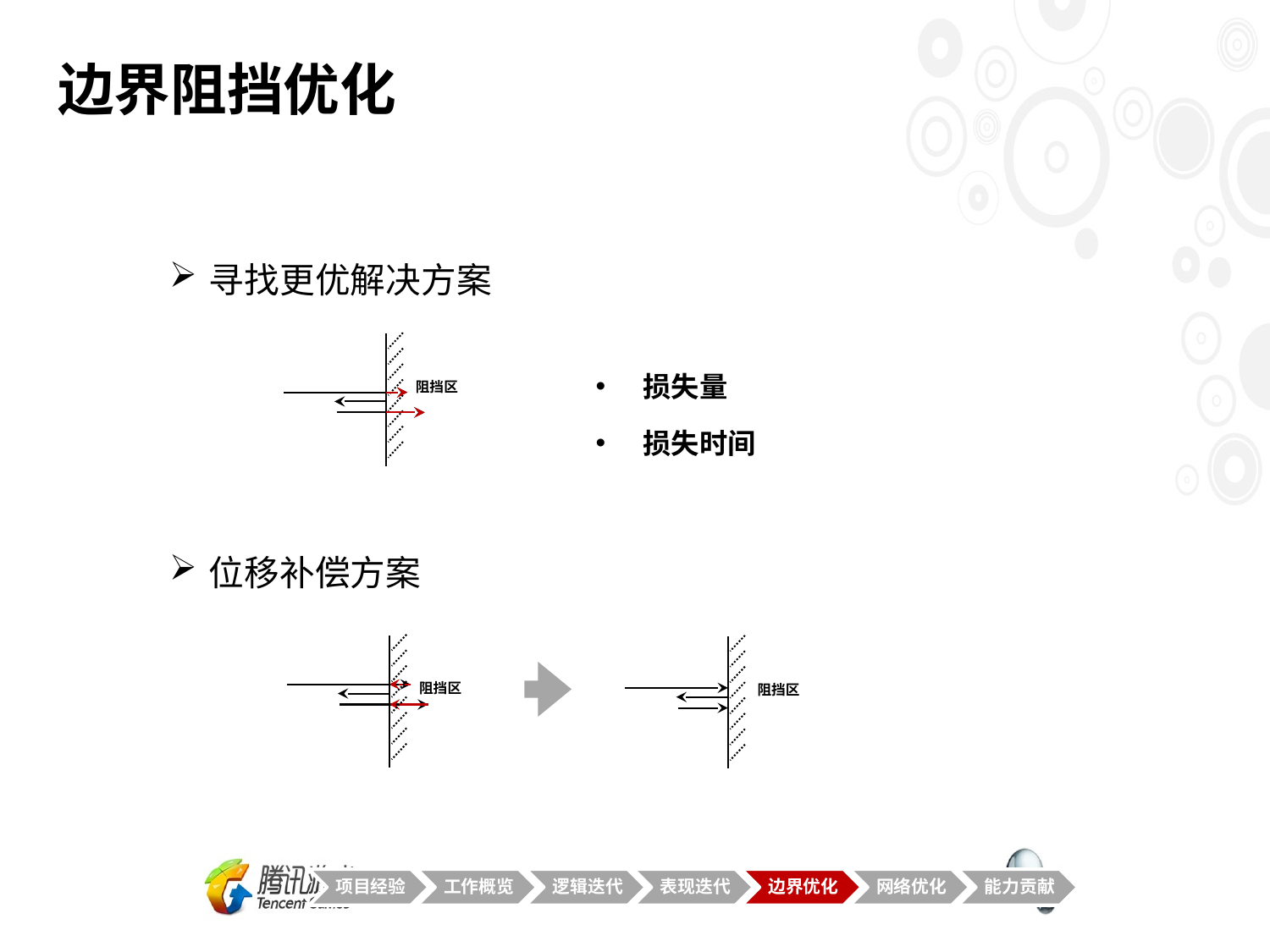

# 边界阻挡优化
寻找更优解决方案
阻挡区
损失量
损失时间
位移补偿方案
阻挡区
阻挡区

项目经验
工作概览
逻辑迭代
表现迭代
边界优化
网络优化
能力贡献